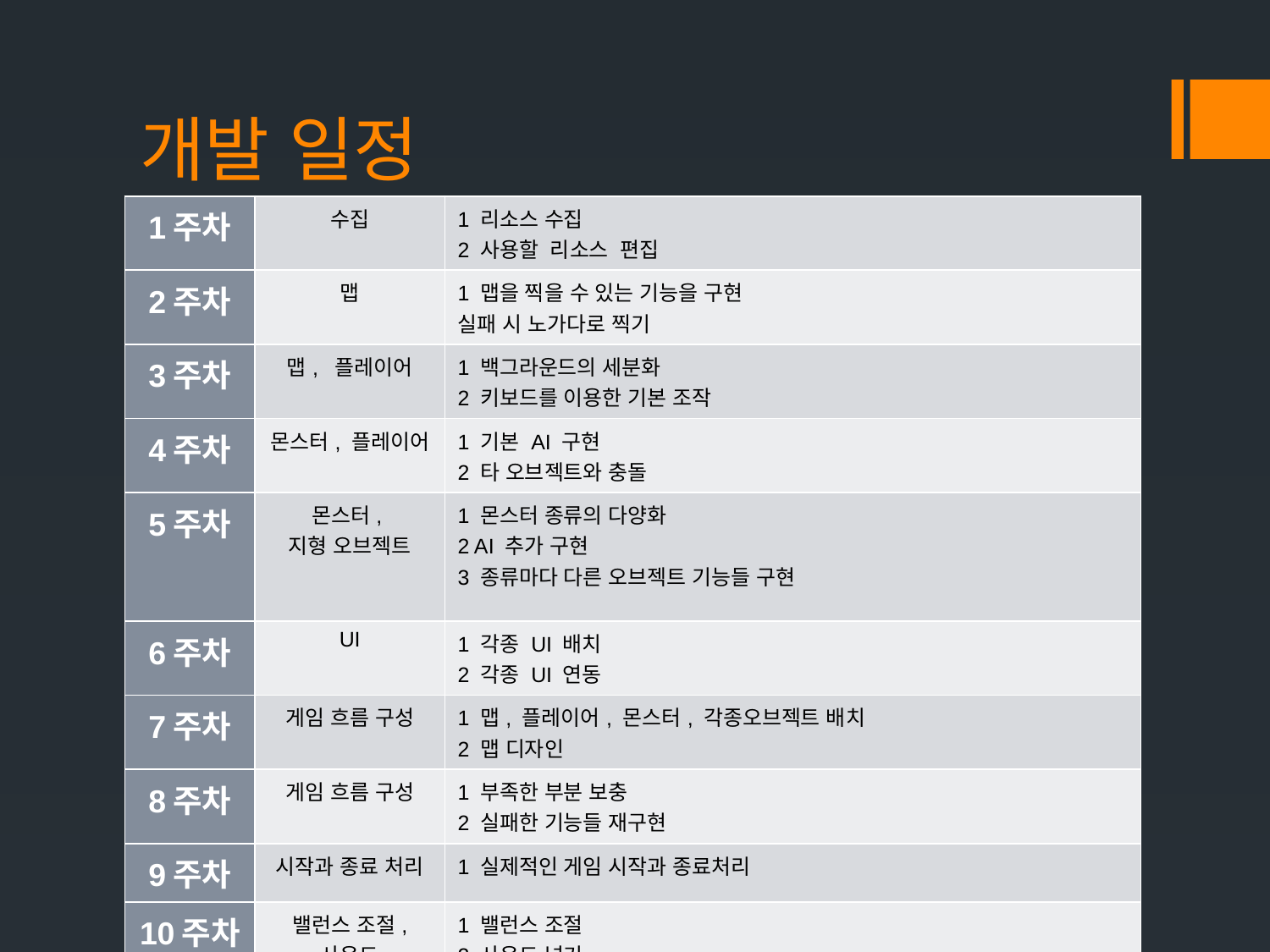

# 개발 일정
| 1주차 | 수집 | 1 리소스 수집 2 사용할 리소스 편집 |
| --- | --- | --- |
| 2주차 | 맵 | 1 맵을 찍을 수 있는 기능을 구현 실패 시 노가다로 찍기 |
| 3주차 | 맵, 플레이어 | 1 백그라운드의 세분화 2 키보드를 이용한 기본 조작 |
| 4주차 | 몬스터, 플레이어 | 1 기본 AI 구현 2 타 오브젝트와 충돌 |
| 5주차 | 몬스터, 지형 오브젝트 | 1 몬스터 종류의 다양화 2 AI 추가 구현 3 종류마다 다른 오브젝트 기능들 구현 |
| 6주차 | UI | 1 각종 UI 배치 2 각종 UI 연동 |
| 7주차 | 게임 흐름 구성 | 1 맵, 플레이어, 몬스터, 각종오브젝트 배치 2 맵 디자인 |
| 8주차 | 게임 흐름 구성 | 1 부족한 부분 보충 2 실패한 기능들 재구현 |
| 9주차 | 시작과 종료 처리 | 1 실제적인 게임 시작과 종료처리 |
| 10주차 | 밸런스 조절, 사운드 | 1 밸런스 조절 2 사운드 넣기 |
| 11주차 | 마무리 | 최종 점검 및 릴리즈 |